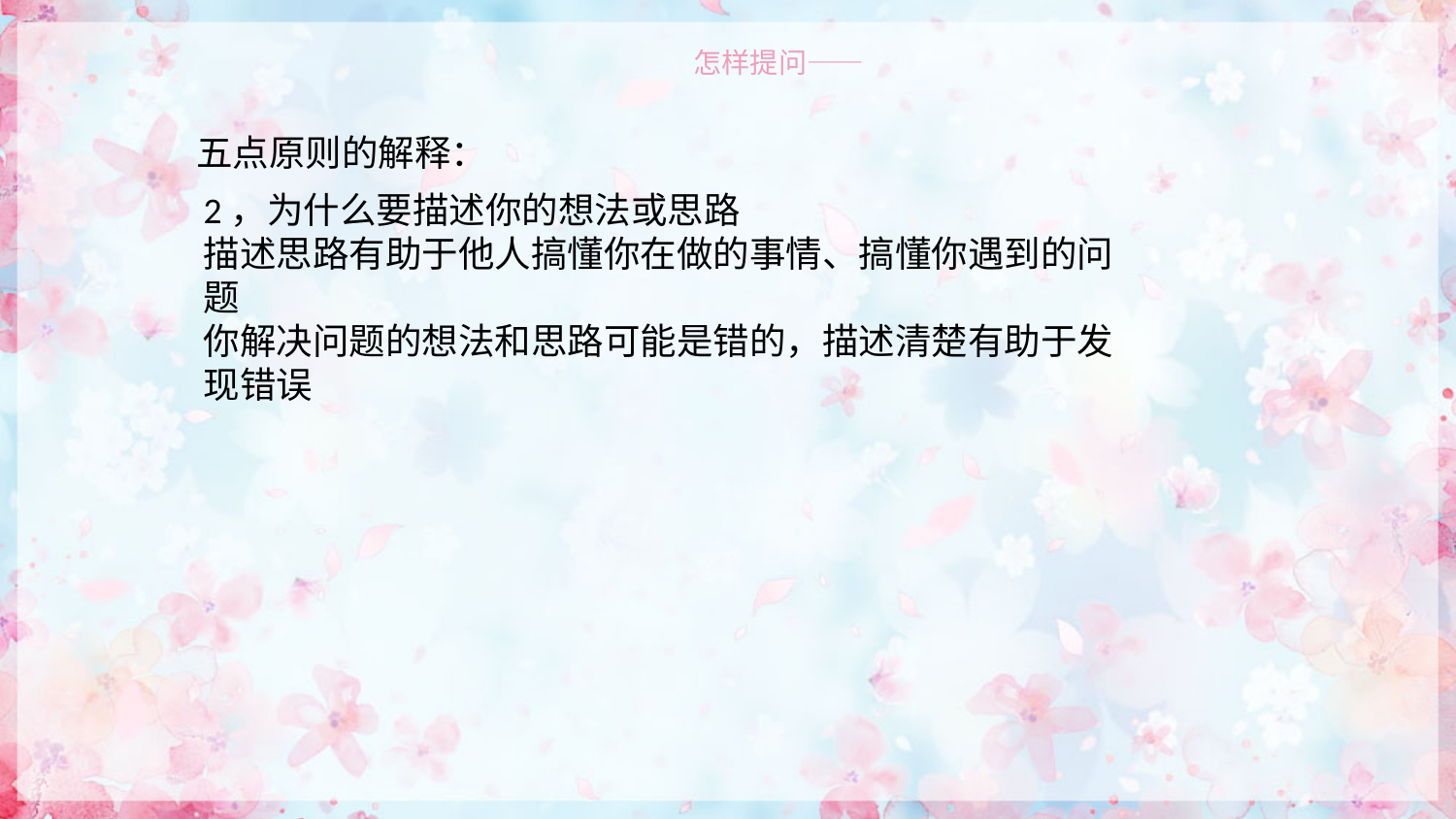

——怎样提问——
五点原则的解释：
2，为什么要描述你的想法或思路
描述思路有助于他人搞懂你在做的事情、搞懂你遇到的问题
你解决问题的想法和思路可能是错的，描述清楚有助于发现错误